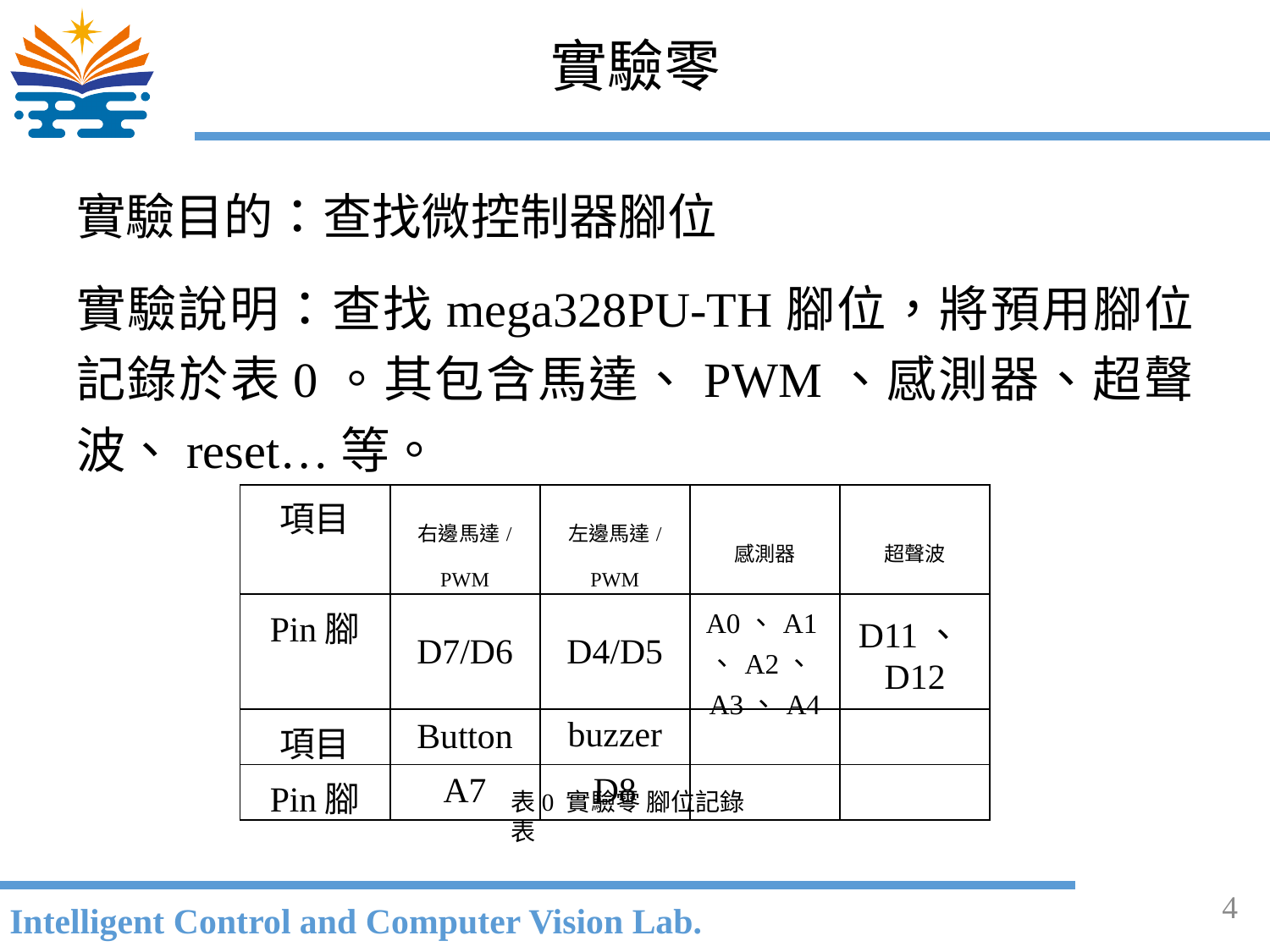

# 實驗零
實驗目的：查找微控制器腳位
實驗說明：查找mega328PU-TH腳位，將預用腳位記錄於表0。其包含馬達、PWM、感測器、超聲波、reset…等。

| 項目 | 右邊馬達/PWM | 左邊馬達/PWM | 感測器 | 超聲波 |
| --- | --- | --- | --- | --- |
| Pin腳 | D7/D6 | D4/D5 | A0、A1、A2、A3、A4 | D11、D12 |
| 項目 | Button | buzzer |  |  |
| Pin腳 | A7 | D8 |  |  |
表0 實驗零 腳位記錄表
4